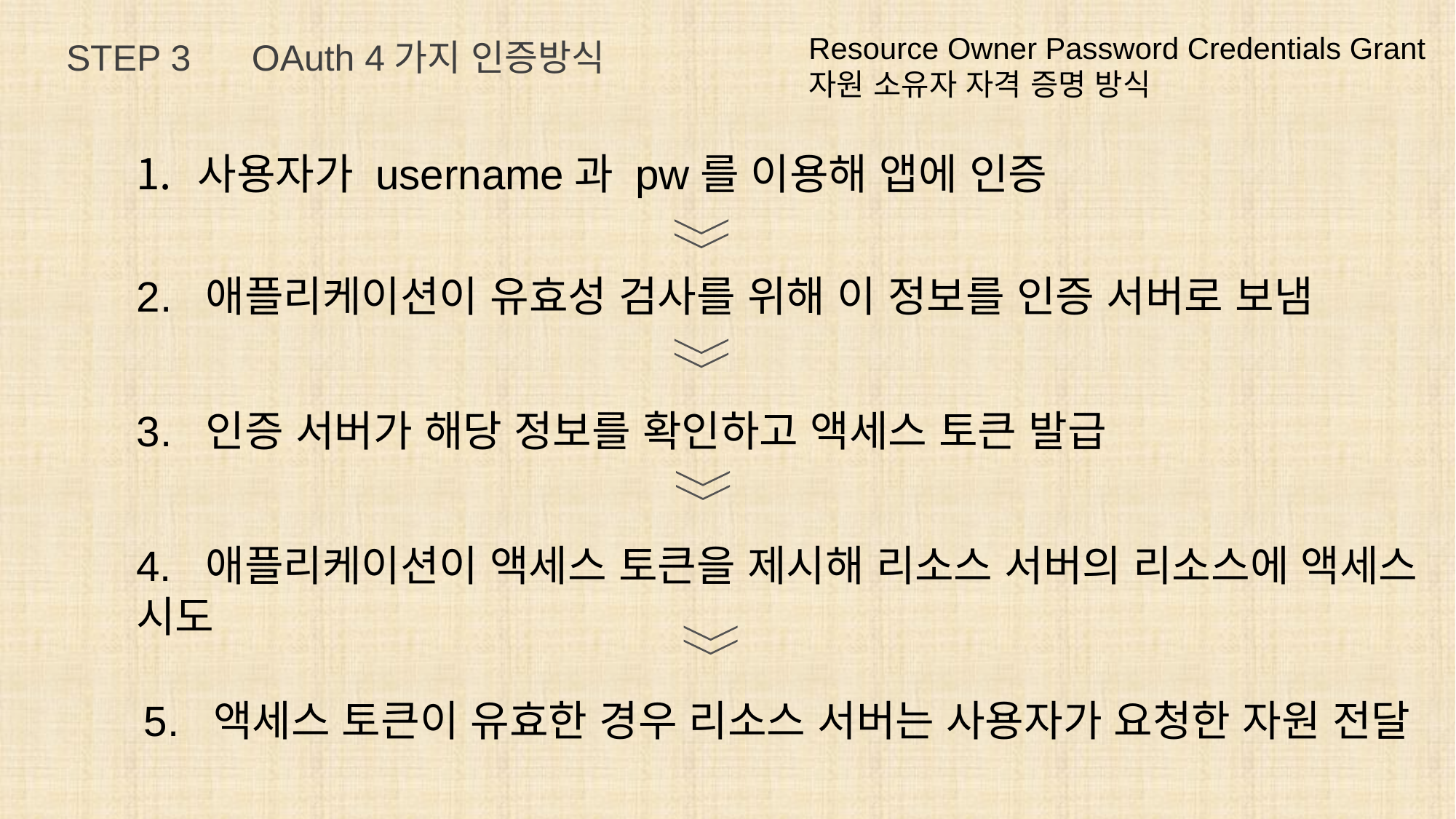

Resource Owner Password Credentials Grant
자원 소유자 자격 증명 방식
STEP 3      OAuth 4가지 인증방식
사용자가 username과 pw를 이용해 앱에 인증

2.  애플리케이션이 유효성 검사를 위해 이 정보를 인증 서버로 보냄

3.  인증 서버가 해당 정보를 확인하고 액세스 토큰 발급

4.  애플리케이션이 액세스 토큰을 제시해 리소스 서버의 리소스에 액세스 시도

5.  액세스 토큰이 유효한 경우 리소스 서버는 사용자가 요청한 자원 전달